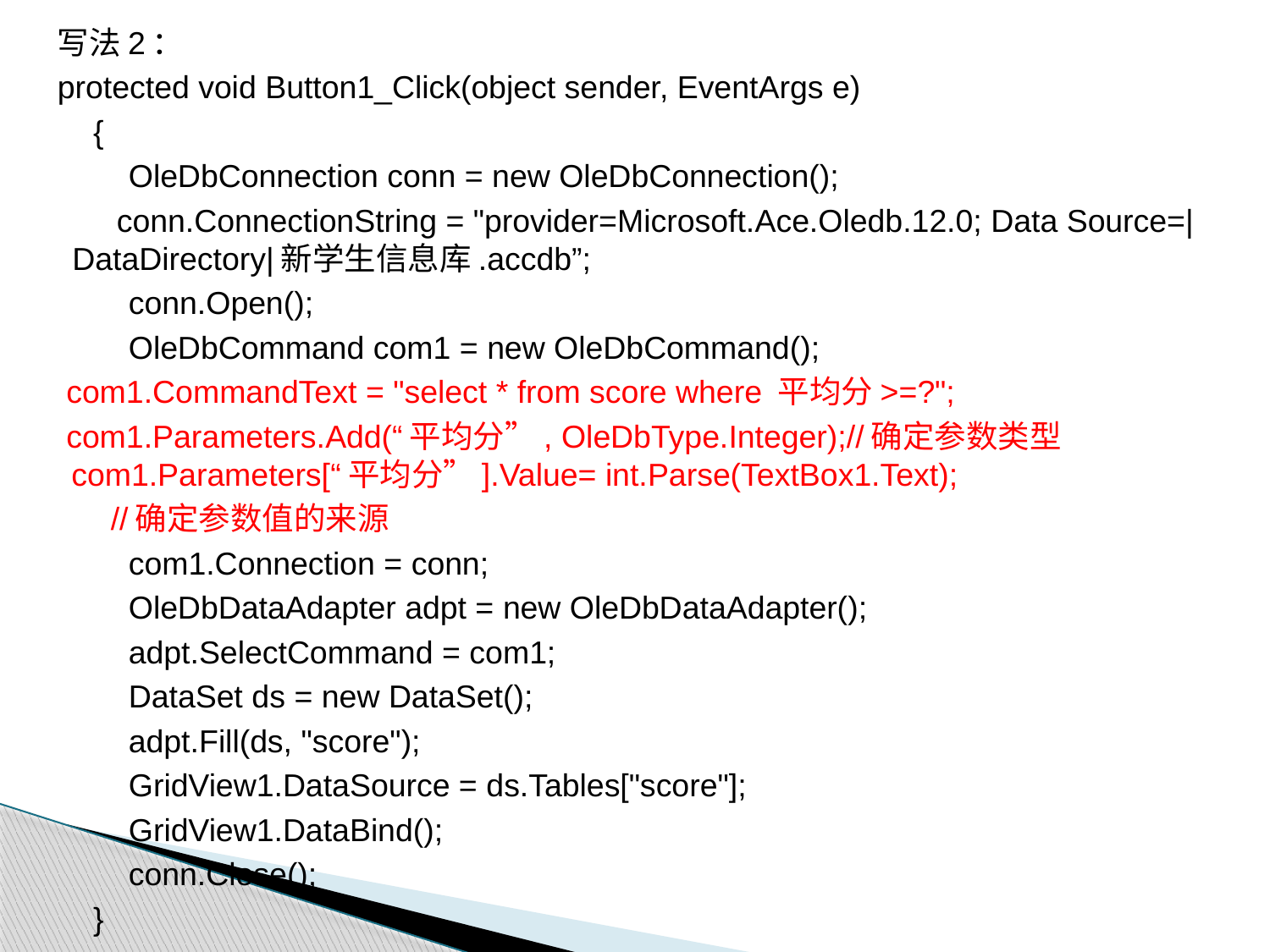

写法2：
protected void Button1_Click(object sender, EventArgs e)
    {
        OleDbConnection conn = new OleDbConnection();
     conn.ConnectionString = "provider=Microsoft.Ace.Oledb.12.0; Data Source=|DataDirectory|新学生信息库.accdb”;
        conn.Open();
        OleDbCommand com1 = new OleDbCommand();
 com1.CommandText = "select * from score where 平均分>=?";
 com1.Parameters.Add(“平均分”, OleDbType.Integer);//确定参数类型
 com1.Parameters[“平均分”].Value= int.Parse(TextBox1.Text);
      //确定参数值的来源
        com1.Connection = conn;
        OleDbDataAdapter adpt = new OleDbDataAdapter();
        adpt.SelectCommand = com1;
        DataSet ds = new DataSet();
        adpt.Fill(ds, "score");
        GridView1.DataSource = ds.Tables["score"];
        GridView1.DataBind();
        conn.Close();
    }